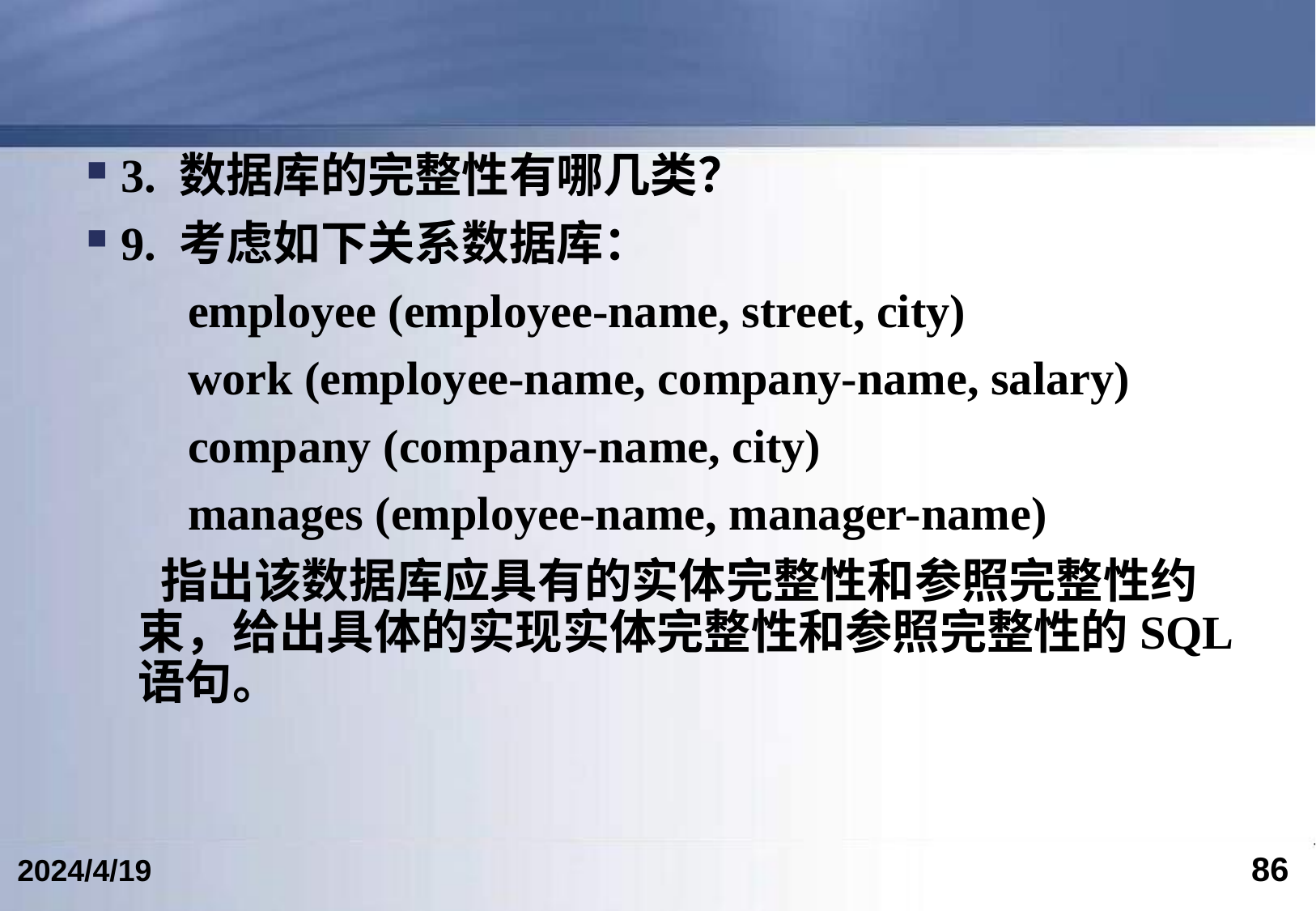

#
3. 数据库的完整性有哪几类？
9. 考虑如下关系数据库：
employee (employee-name, street, city)
work (employee-name, company-name, salary)
company (company-name, city)
manages (employee-name, manager-name)
 指出该数据库应具有的实体完整性和参照完整性约束，给出具体的实现实体完整性和参照完整性的SQL语句。
86
2024/4/19